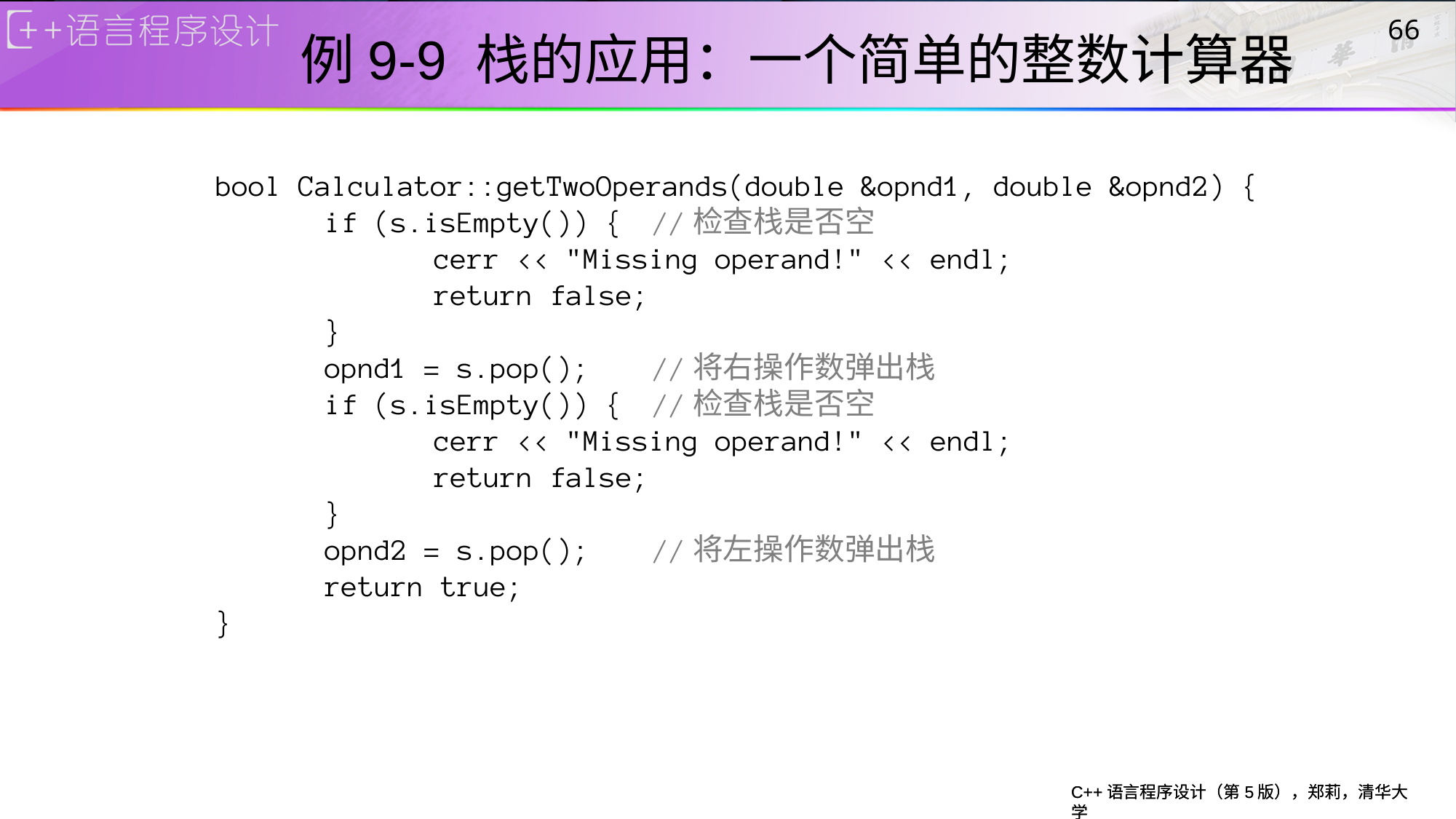

# 例9-9 栈的应用：一个简单的整数计算器
66
bool Calculator::getTwoOperands(double &opnd1, double &opnd2) {
	if (s.isEmpty()) {	//检查栈是否空
		cerr << "Missing operand!" << endl;
		return false;
	}
	opnd1 = s.pop();	//将右操作数弹出栈
	if (s.isEmpty()) {	//检查栈是否空
		cerr << "Missing operand!" << endl;
		return false;
	}
	opnd2 = s.pop();	//将左操作数弹出栈
	return true;
}